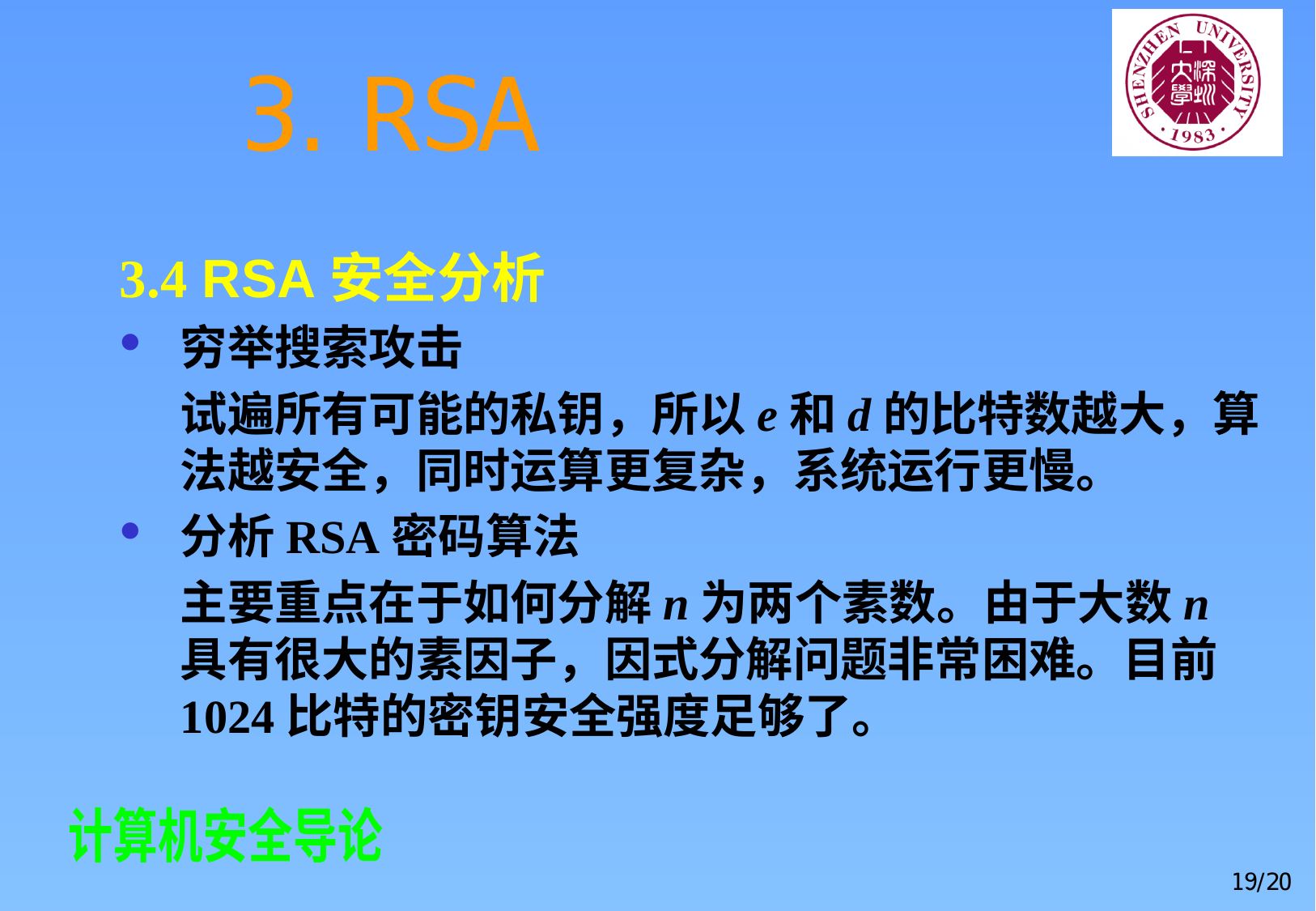

# 3. RSA
3.4 RSA安全分析
穷举搜索攻击
试遍所有可能的私钥，所以e和d的比特数越大，算法越安全，同时运算更复杂，系统运行更慢。
分析RSA密码算法
主要重点在于如何分解n为两个素数。由于大数n具有很大的素因子，因式分解问题非常困难。目前1024比特的密钥安全强度足够了。

19/20